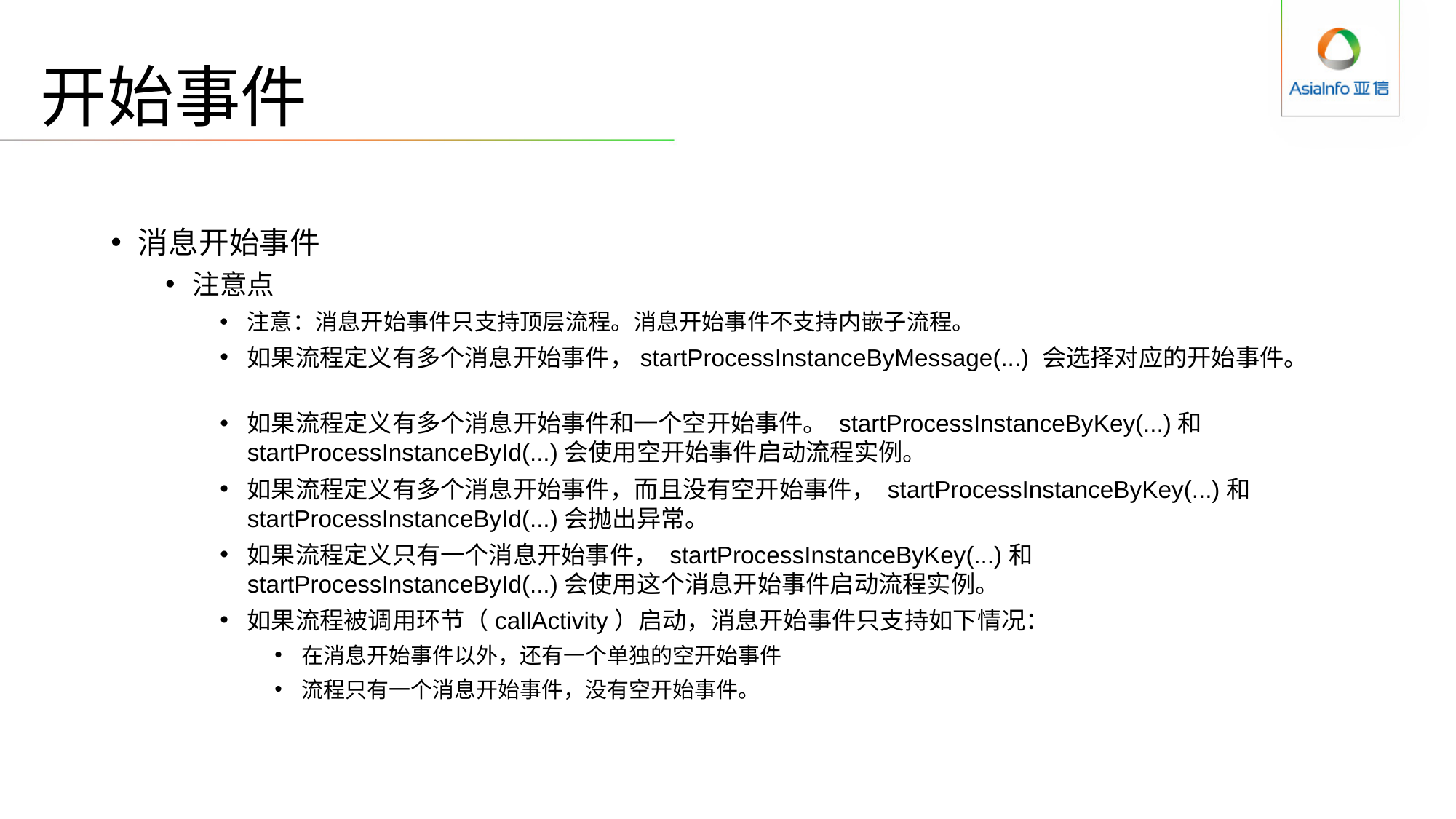

# 开始事件
消息开始事件
注意点
注意：消息开始事件只支持顶层流程。消息开始事件不支持内嵌子流程。
如果流程定义有多个消息开始事件，startProcessInstanceByMessage(...) 会选择对应的开始事件。
如果流程定义有多个消息开始事件和一个空开始事件。 startProcessInstanceByKey(...)和 startProcessInstanceById(...)会使用空开始事件启动流程实例。
如果流程定义有多个消息开始事件，而且没有空开始事件， startProcessInstanceByKey(...)和 startProcessInstanceById(...)会抛出异常。
如果流程定义只有一个消息开始事件， startProcessInstanceByKey(...)和 startProcessInstanceById(...)会使用这个消息开始事件启动流程实例。
如果流程被调用环节（callActivity）启动，消息开始事件只支持如下情况：
在消息开始事件以外，还有一个单独的空开始事件
流程只有一个消息开始事件，没有空开始事件。